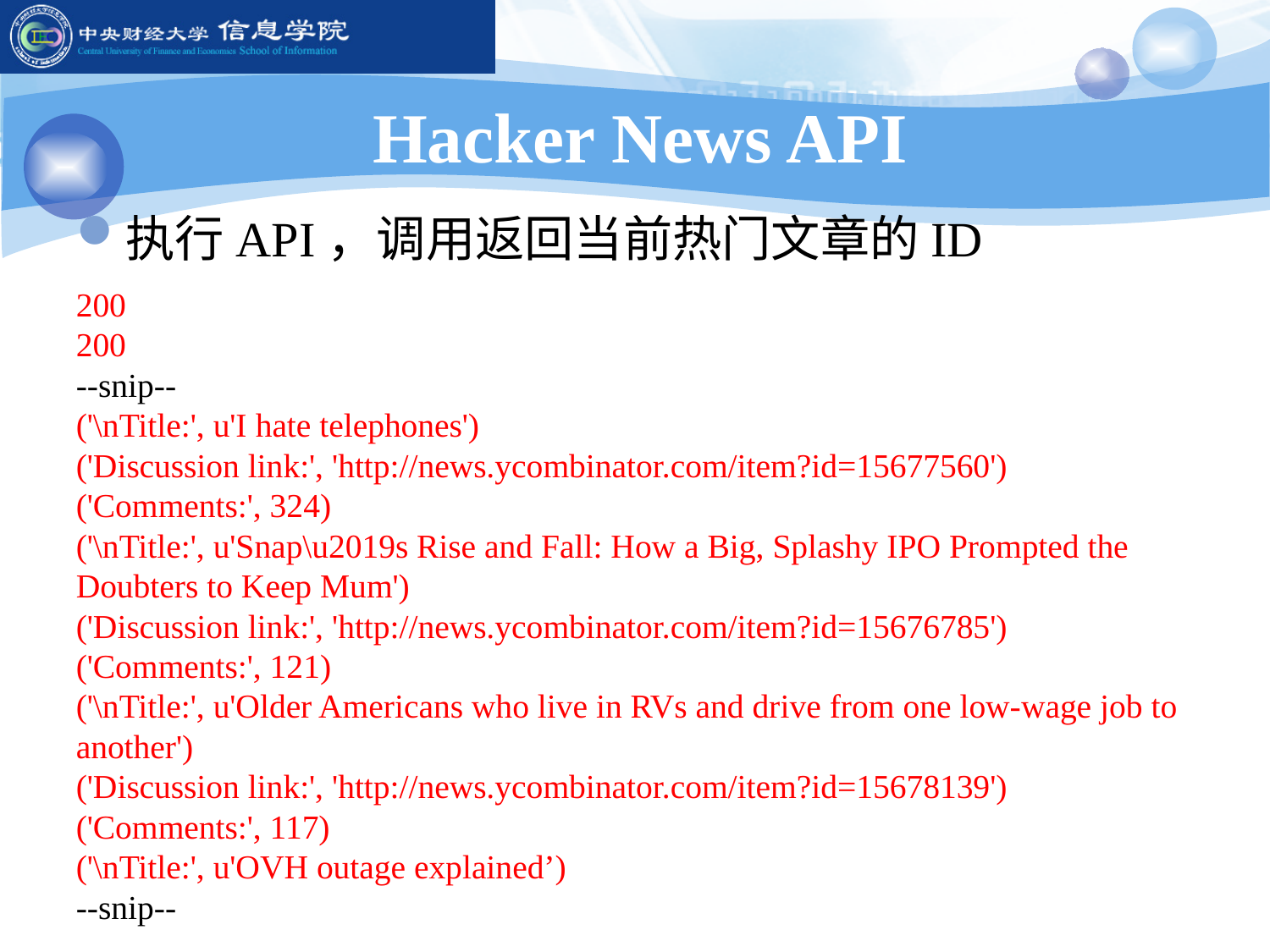

# Hacker News API
执行API，调用返回当前热门文章的ID
200
200
--snip--
('\nTitle:', u'I hate telephones')
('Discussion link:', 'http://news.ycombinator.com/item?id=15677560')
('Comments:', 324)
('\nTitle:', u'Snap\u2019s Rise and Fall: How a Big, Splashy IPO Prompted the Doubters to Keep Mum')
('Discussion link:', 'http://news.ycombinator.com/item?id=15676785')
('Comments:', 121)
('\nTitle:', u'Older Americans who live in RVs and drive from one low-wage job to another')
('Discussion link:', 'http://news.ycombinator.com/item?id=15678139')
('Comments:', 117)
('\nTitle:', u'OVH outage explained’)
--snip--